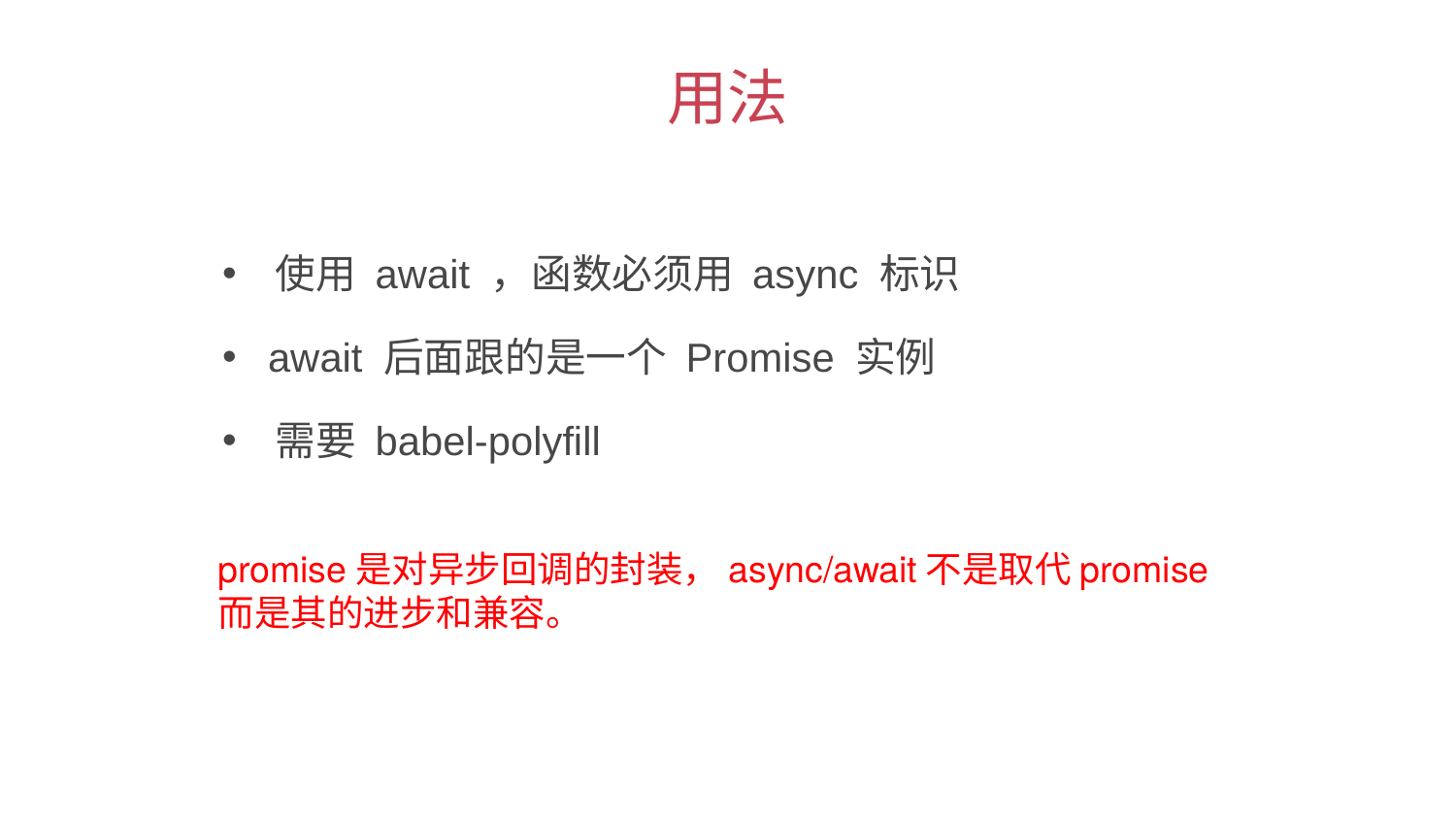

用法
 使用 await ，函数必须用 async 标识
 await 后面跟的是一个 Promise 实例
 需要 babel-polyfill
promise是对异步回调的封装，async/await不是取代promise
而是其的进步和兼容。